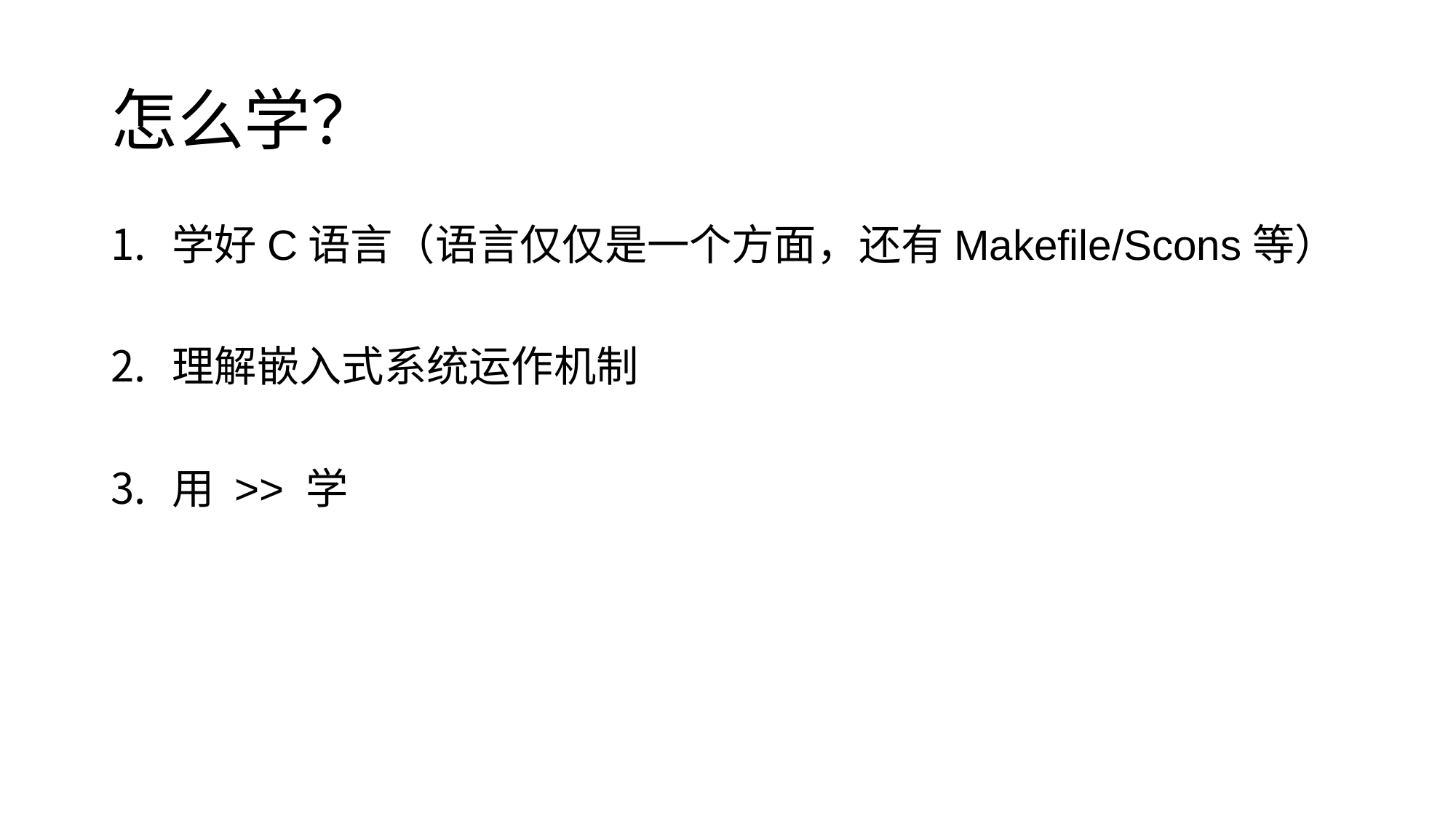

# 怎么学？
学好C语言（语言仅仅是一个方面，还有Makefile/Scons等）

理解嵌入式系统运作机制

用 >> 学